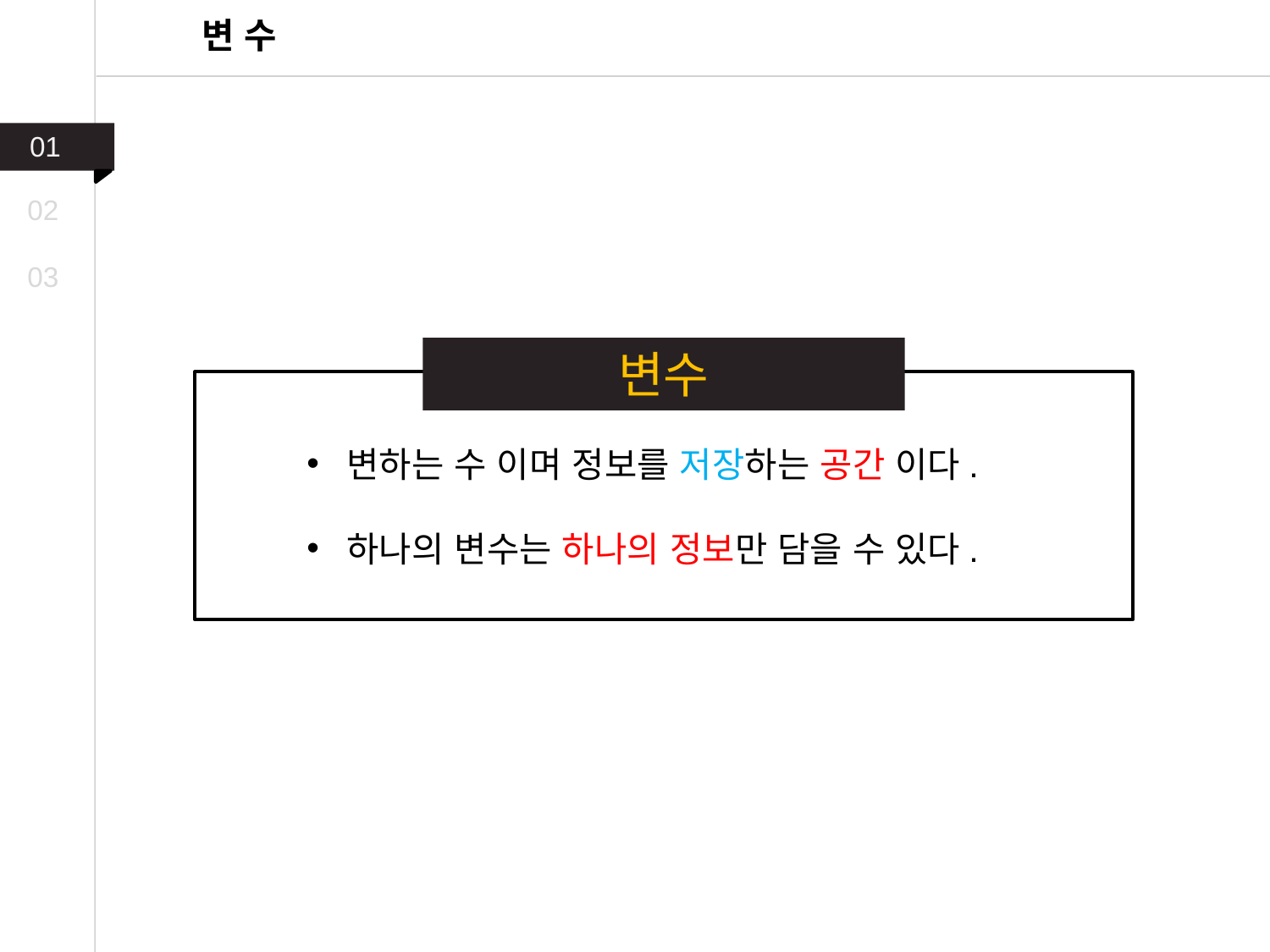

변 수
01

02
03
변수

변하는 수 이며 정보를 저장하는 공간 이다.

하나의 변수는 하나의 정보만 담을 수 있다.